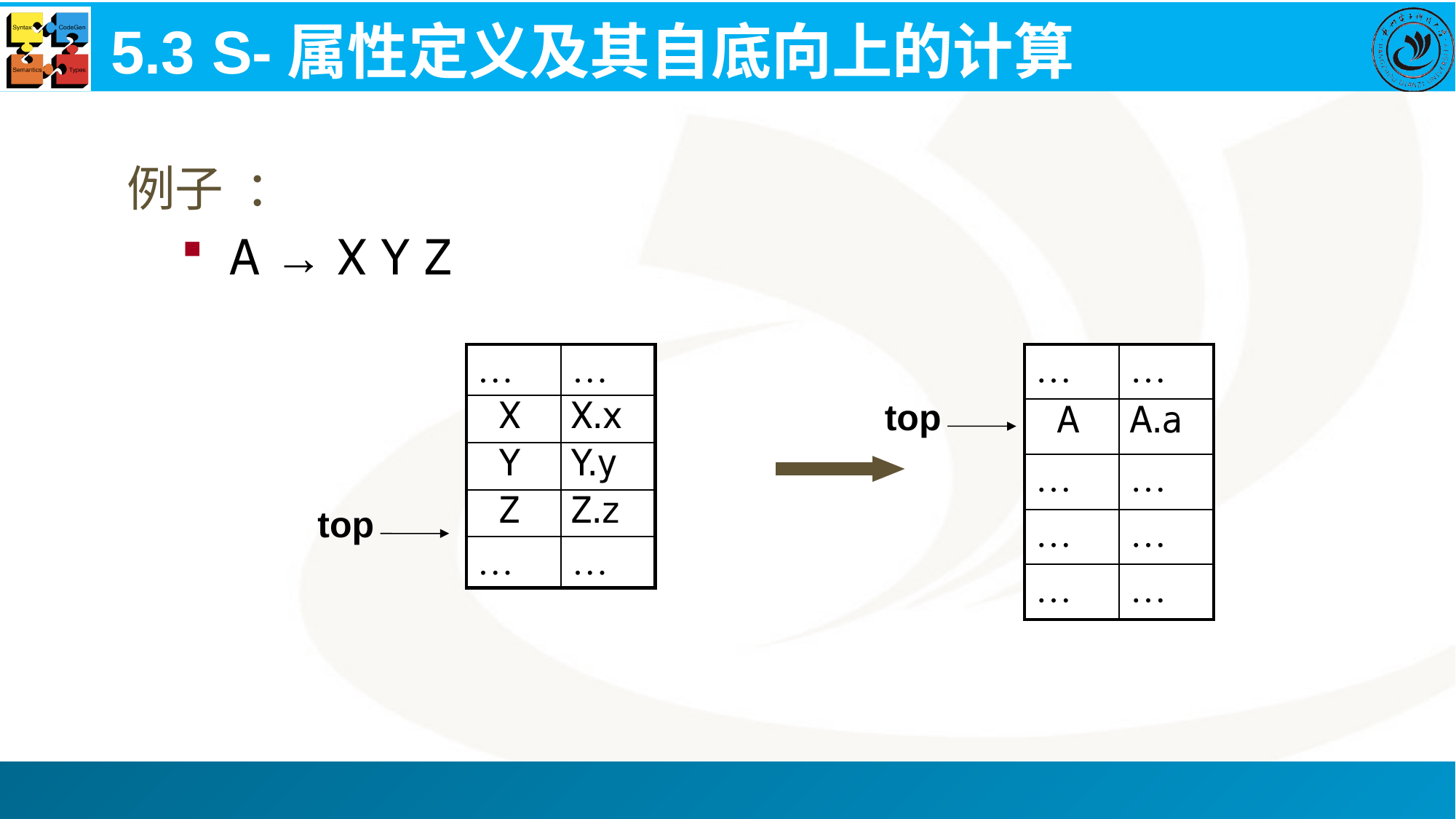

# 5.3 S-属性定义及其自底向上的计算
例子  ：
 A → X Y Z
| … | … |
| --- | --- |
| X | X.x |
| Y | Y.y |
| Z | Z.z |
| … | … |
| … | … |
| --- | --- |
| A | A.a |
| … | … |
| … | … |
| … | … |
top

top

36